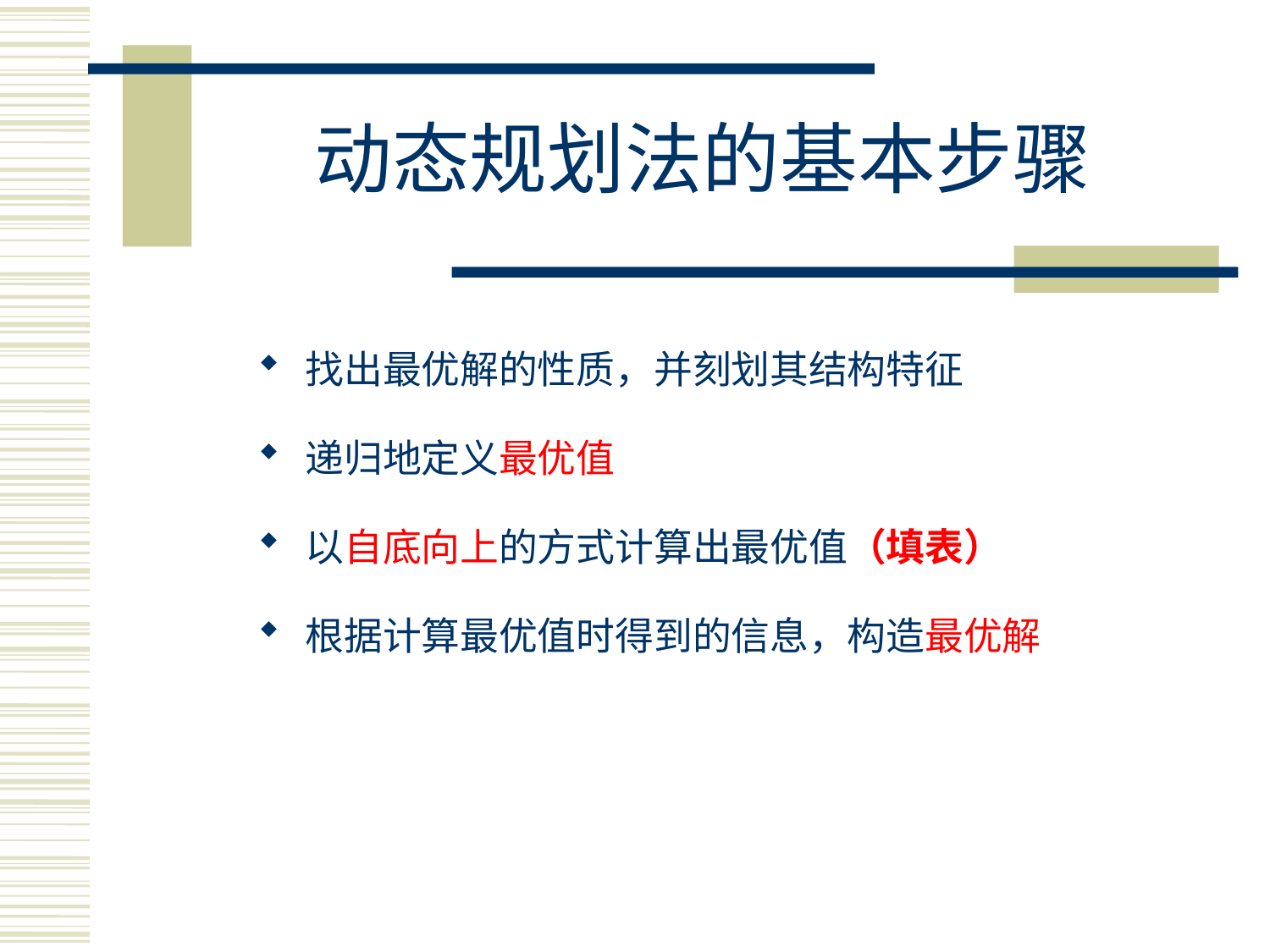

# 动态规划法的基本步骤
找出最优解的性质，并刻划其结构特征
递归地定义最优值
以自底向上的方式计算出最优值（填表）
根据计算最优值时得到的信息，构造最优解